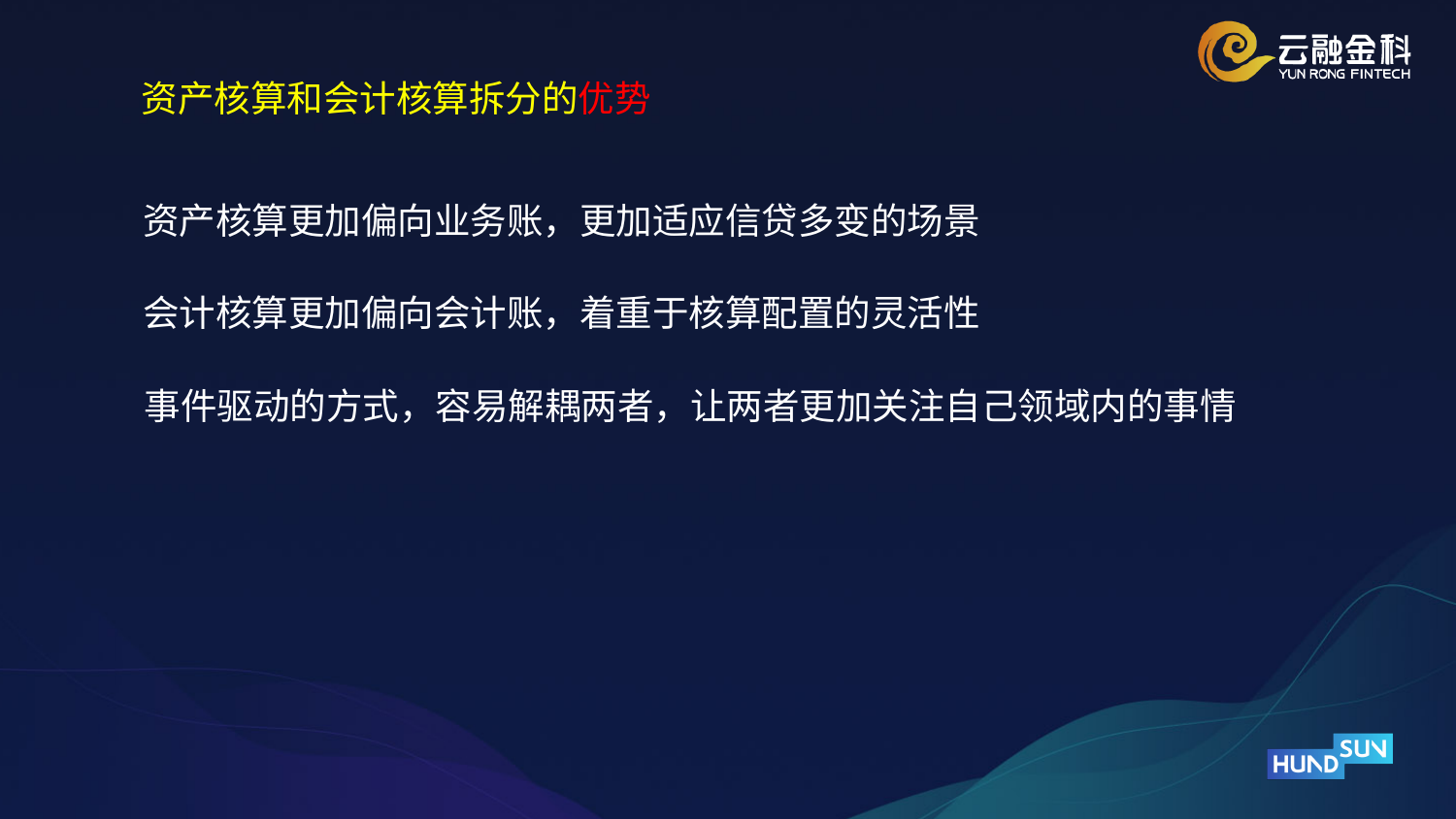

资产核算和会计核算拆分的优势
资产核算更加偏向业务账，更加适应信贷多变的场景
会计核算更加偏向会计账，着重于核算配置的灵活性
事件驱动的方式，容易解耦两者，让两者更加关注自己领域内的事情